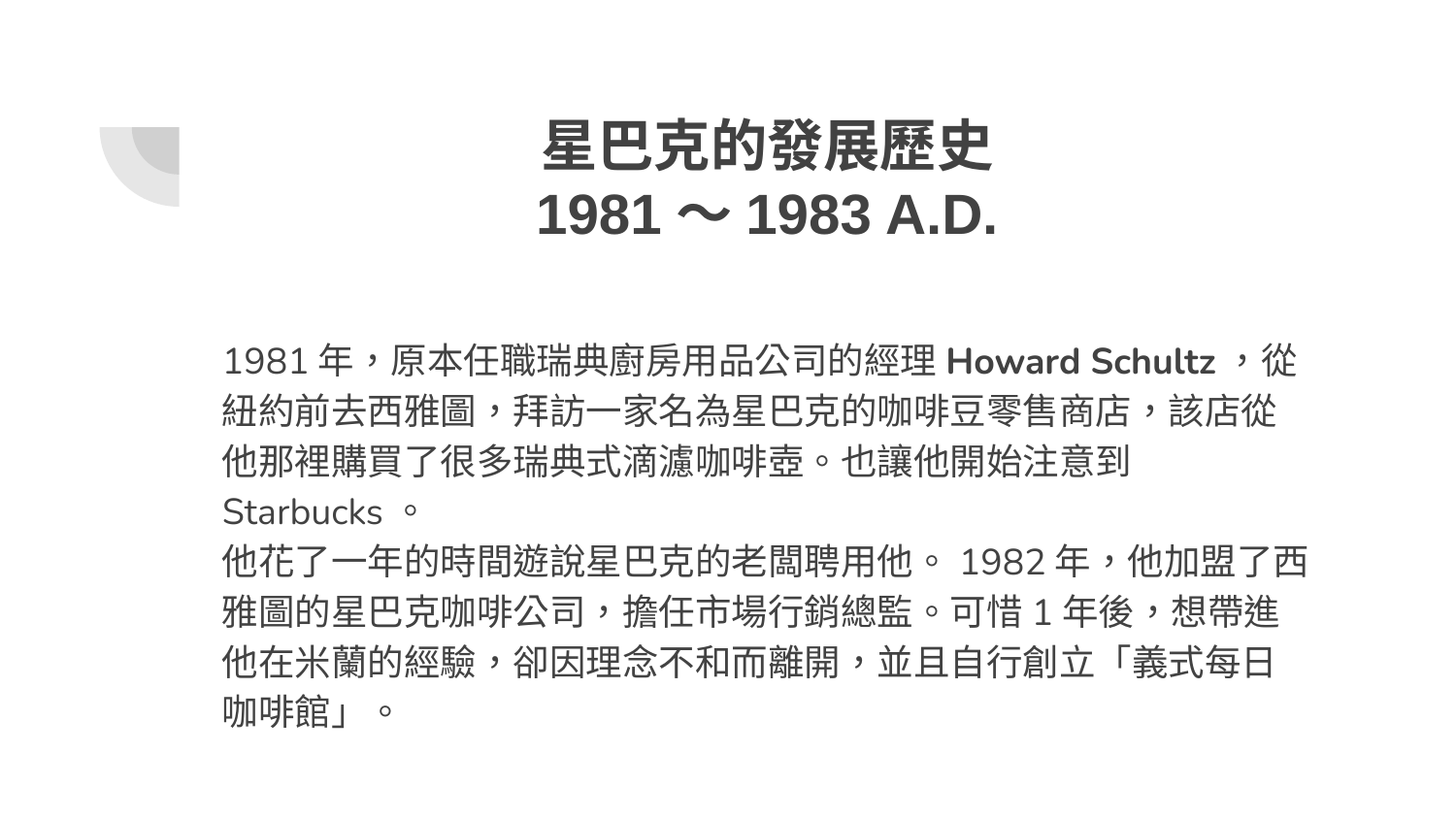

# 星巴克的發展歷史
1981～1983 A.D.
1981年，原本任職瑞典廚房用品公司的經理Howard Schultz，從紐約前去西雅圖，拜訪一家名為星巴克的咖啡豆零售商店，該店從他那裡購買了很多瑞典式滴濾咖啡壺。也讓他開始注意到Starbucks。
他花了一年的時間遊說星巴克的老闆聘用他。1982年，他加盟了西雅圖的星巴克咖啡公司，擔任市場行銷總監。可惜1年後，想帶進他在米蘭的經驗，卻因理念不和而離開，並且自行創立「義式每日咖啡館」。